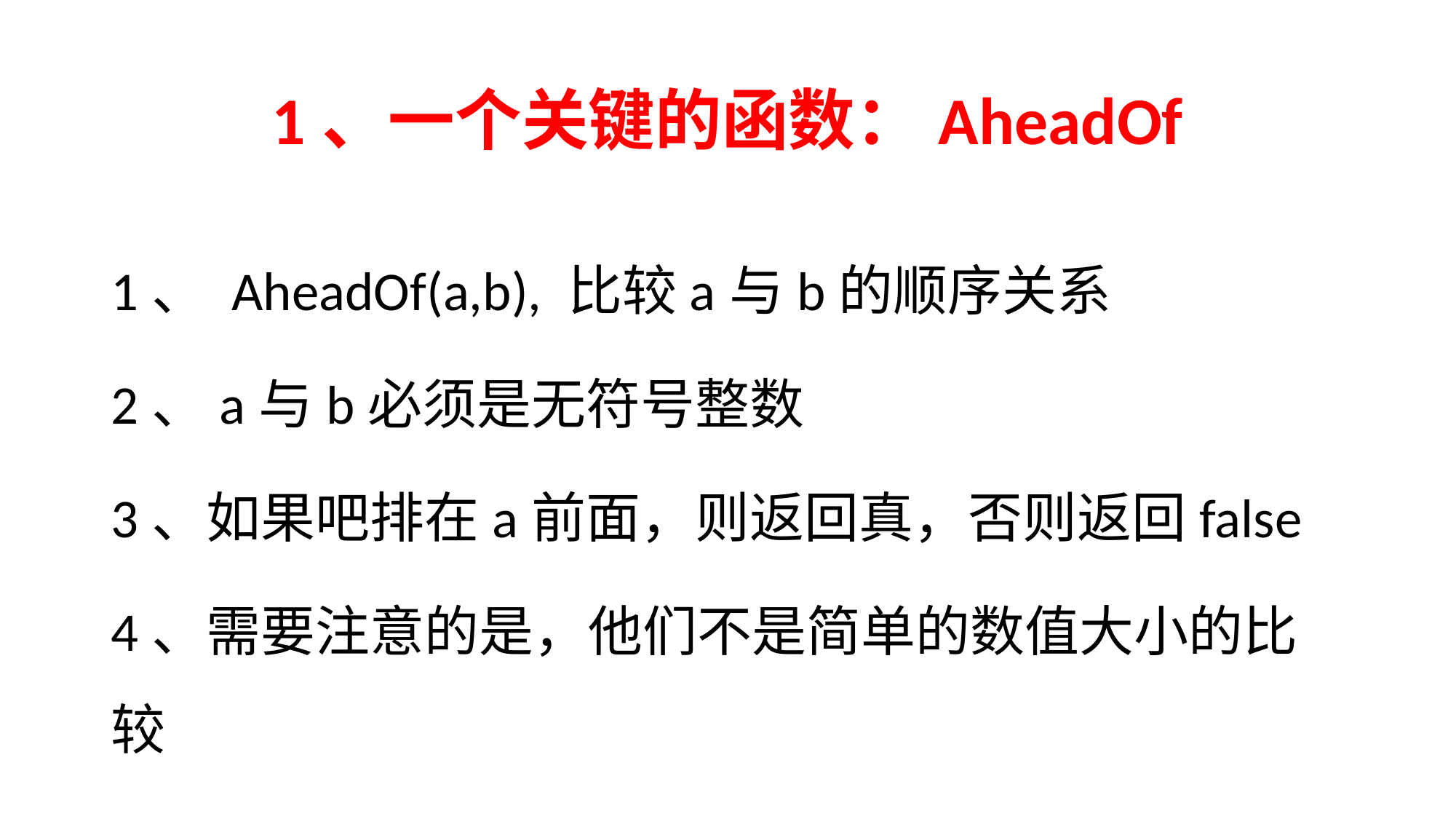

# 1、一个关键的函数：AheadOf
1、 AheadOf(a,b), 比较a与b的顺序关系
2、a与b必须是无符号整数
3、如果吧排在a前面，则返回真，否则返回false
4、需要注意的是，他们不是简单的数值大小的比较